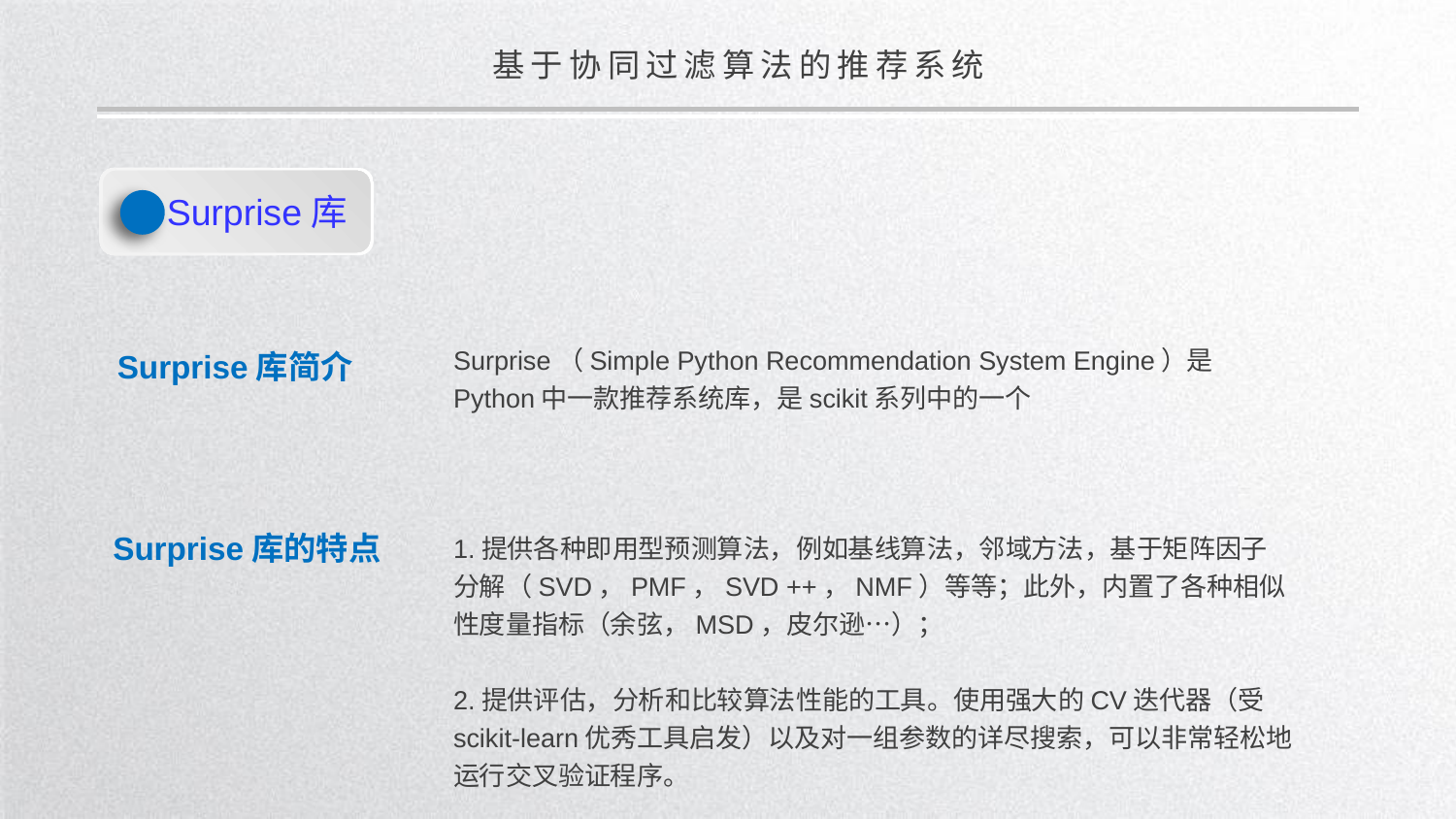

基于协同过滤算法的推荐系统

    Surprise库

Surprise（Simple Python Recommendation System Engine）是Python中一款推荐系统库，是scikit系列中的一个

Surprise库简介
Surprise库的特点
1.提供各种即用型预测算法，例如基线算法，邻域方法，基于矩阵因子分解（SVD，PMF，SVD ++，NMF）等等；此外，内置了各种相似性度量指标（余弦，MSD，皮尔逊…）；

2.提供评估，分析和比较算法性能的工具。使用强大的CV迭代器（受scikit-learn优秀工具启发）以及对一组参数的详尽搜索，可以非常轻松地运行交叉验证程序。